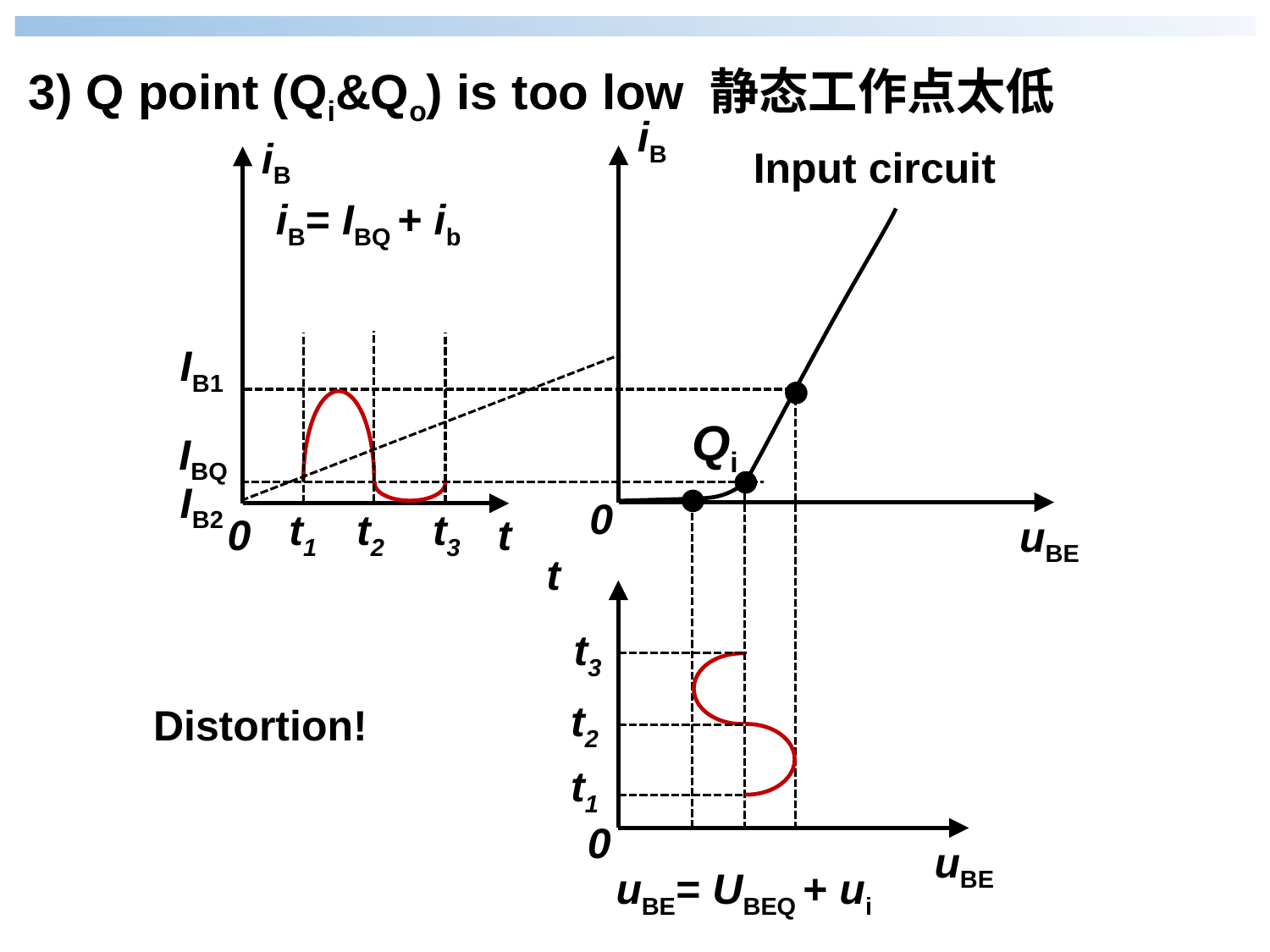

3) Q point (Qi&Qo) is too low 静态工作点太低
iB
iB
Input circuit
iB= IBQ + ib

IB1

Qi
IBQ

IB2

0

t1
t3
t2
0
t
uBE
t
uBE
t3

t2
Distortion!

t1
0
uBE= UBEQ + ui